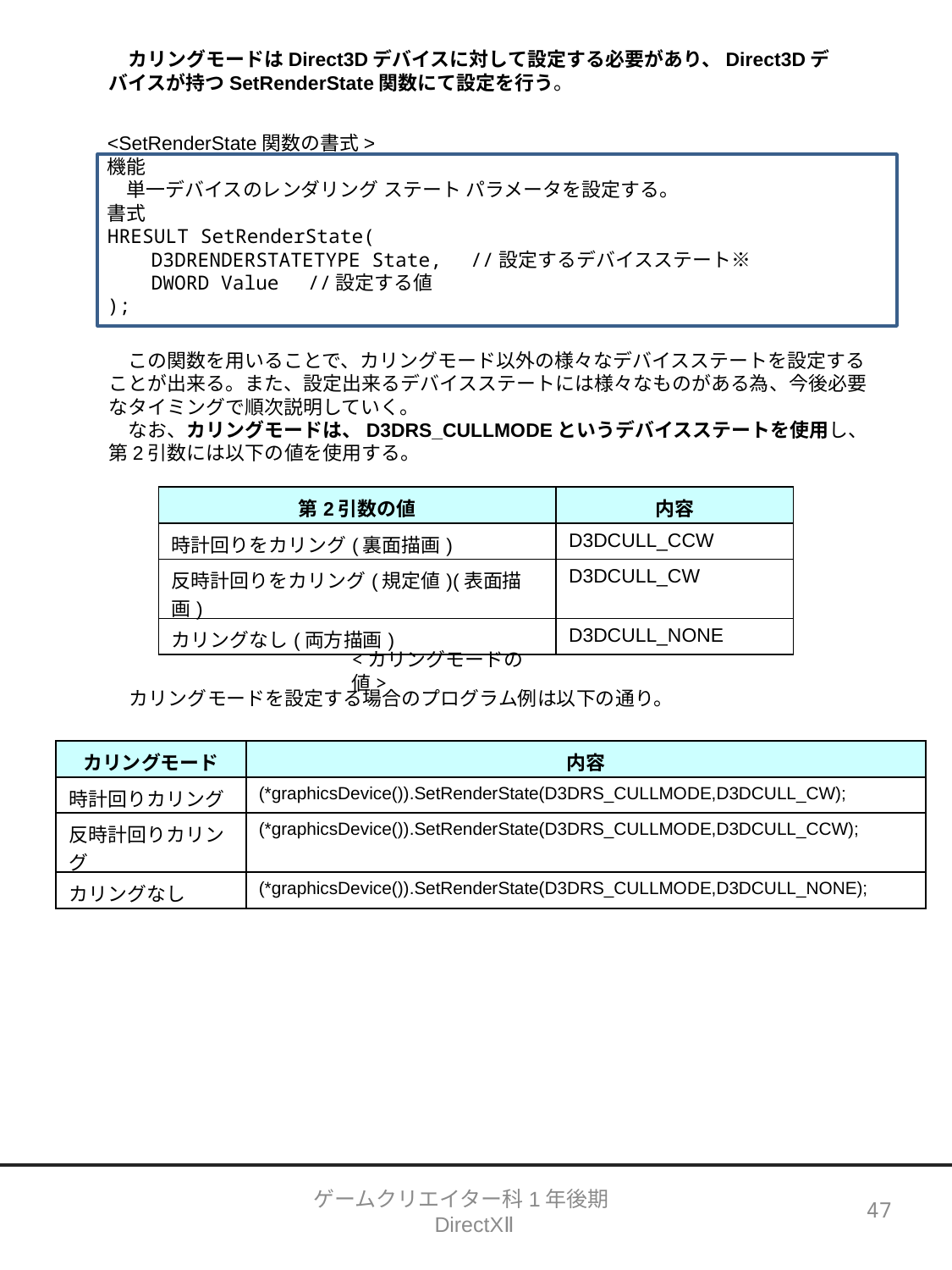

カリングモードはDirect3Dデバイスに対して設定する必要があり、Direct3Dデバイスが持つSetRenderState関数にて設定を行う。
<SetRenderState関数の書式>
機能
　単一デバイスのレンダリング ステート パラメータを設定する。
書式
HRESULT SetRenderState(
　　D3DRENDERSTATETYPE State,　//設定するデバイスステート※
　　DWORD Value　//設定する値
);

　この関数を用いることで、カリングモード以外の様々なデバイスステートを設定することが出来る。また、設定出来るデバイスステートには様々なものがある為、今後必要なタイミングで順次説明していく。
　なお、カリングモードは、D3DRS_CULLMODEというデバイスステートを使用し、第2引数には以下の値を使用する。
| 第2引数の値 | 内容 |
| --- | --- |
| 時計回りをカリング(裏面描画) | D3DCULL\_CCW |
| 反時計回りをカリング(規定値)(表面描画) | D3DCULL\_CW |
| カリングなし(両方描画) | D3DCULL\_NONE |
<カリングモードの値>
　カリングモードを設定する場合のプログラム例は以下の通り。
| カリングモード | 内容 |
| --- | --- |
| 時計回りカリング | (\*graphicsDevice()).SetRenderState(D3DRS\_CULLMODE,D3DCULL\_CW); |
| 反時計回りカリング | (\*graphicsDevice()).SetRenderState(D3DRS\_CULLMODE,D3DCULL\_CCW); |
| カリングなし | (\*graphicsDevice()).SetRenderState(D3DRS\_CULLMODE,D3DCULL\_NONE); |
ゲームクリエイター科1年後期　DirectXⅡ
47